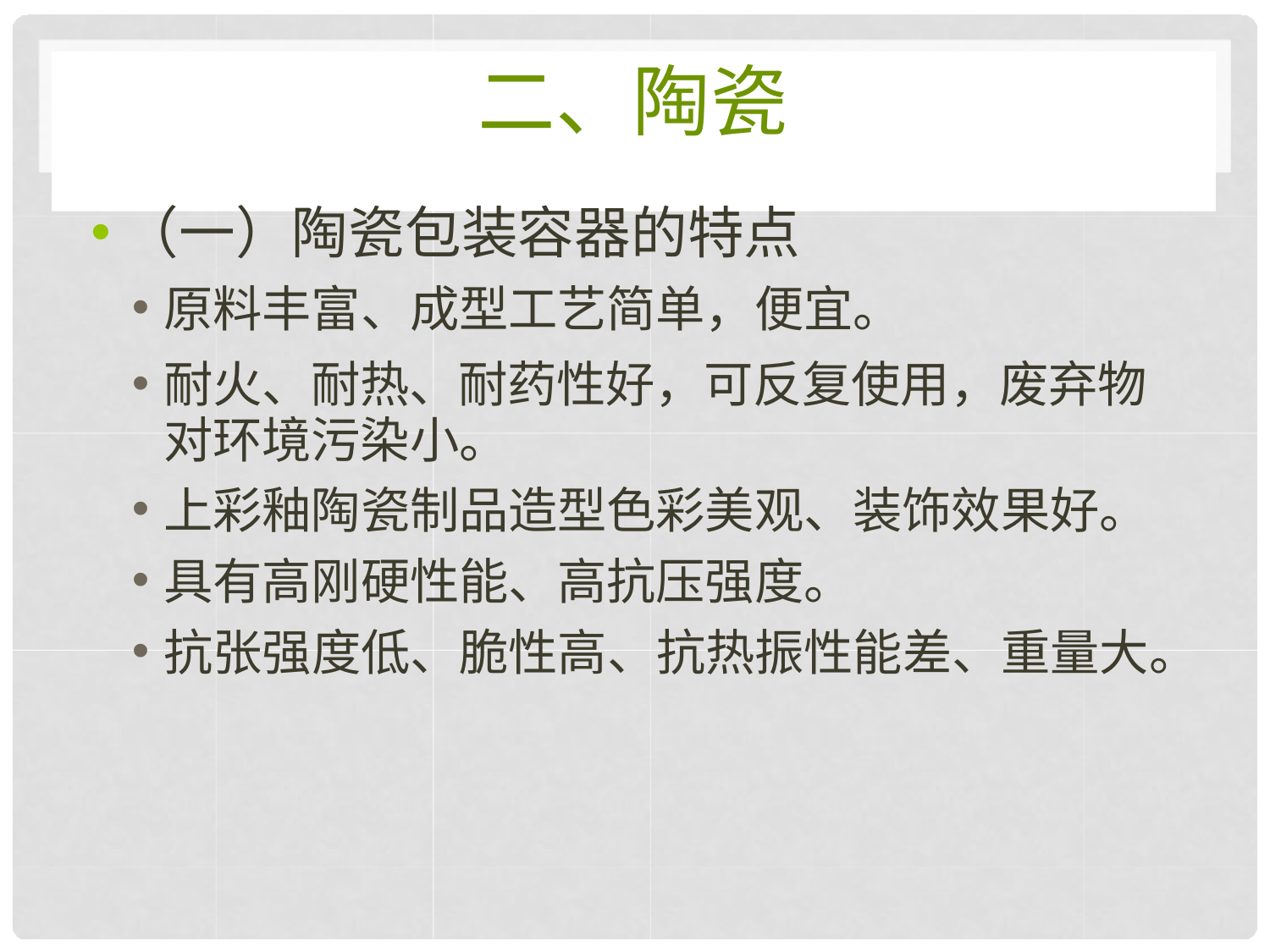

# 二、陶瓷
（一）陶瓷包装容器的特点
原料丰富、成型工艺简单，便宜。
耐火、耐热、耐药性好，可反复使用，废弃物 对环境污染小。
上彩釉陶瓷制品造型色彩美观、装饰效果好。
具有高刚硬性能、高抗压强度。
抗张强度低、脆性高、抗热振性能差、重量大。